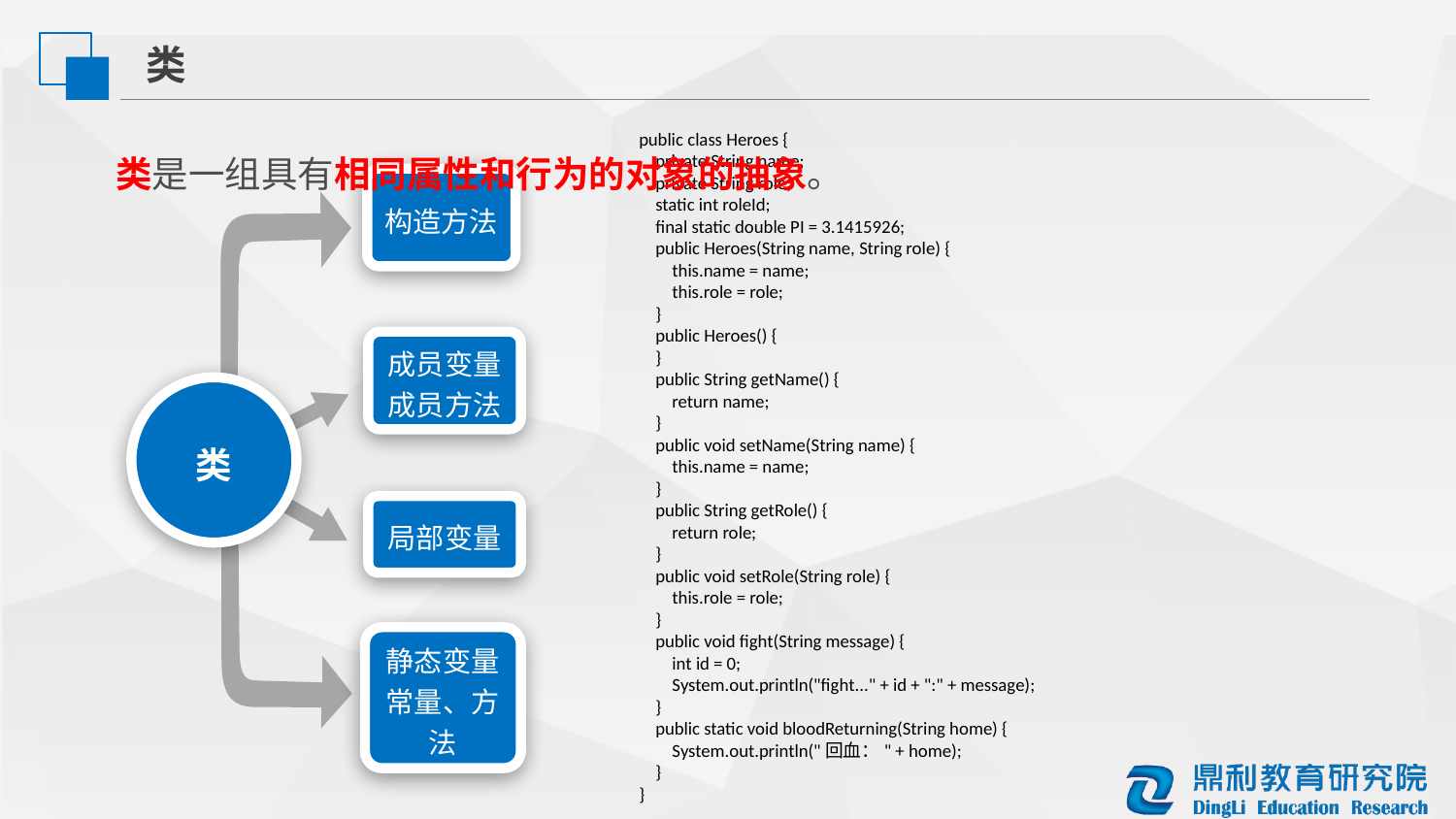

类
public class Heroes {
    private String name;
    private String role;
    static int roleId;
    final static double PI = 3.1415926;
    public Heroes(String name, String role) {
        this.name = name;
        this.role = role;
    }
    public Heroes() {
    }
    public String getName() {
        return name;
    }
    public void setName(String name) {
        this.name = name;
    }
    public String getRole() {
        return role;
    }
    public void setRole(String role) {
        this.role = role;
    }
    public void fight(String message) {
        int id = 0;
        System.out.println("fight..." + id + ":" + message);
    }
    public static void bloodReturning(String home) {
        System.out.println("回血：" + home);
    }
}
 类是一组具有相同属性和行为的对象的抽象。
构造方法

成员变量
成员方法

类

局部变量
静态变量
常量、方法